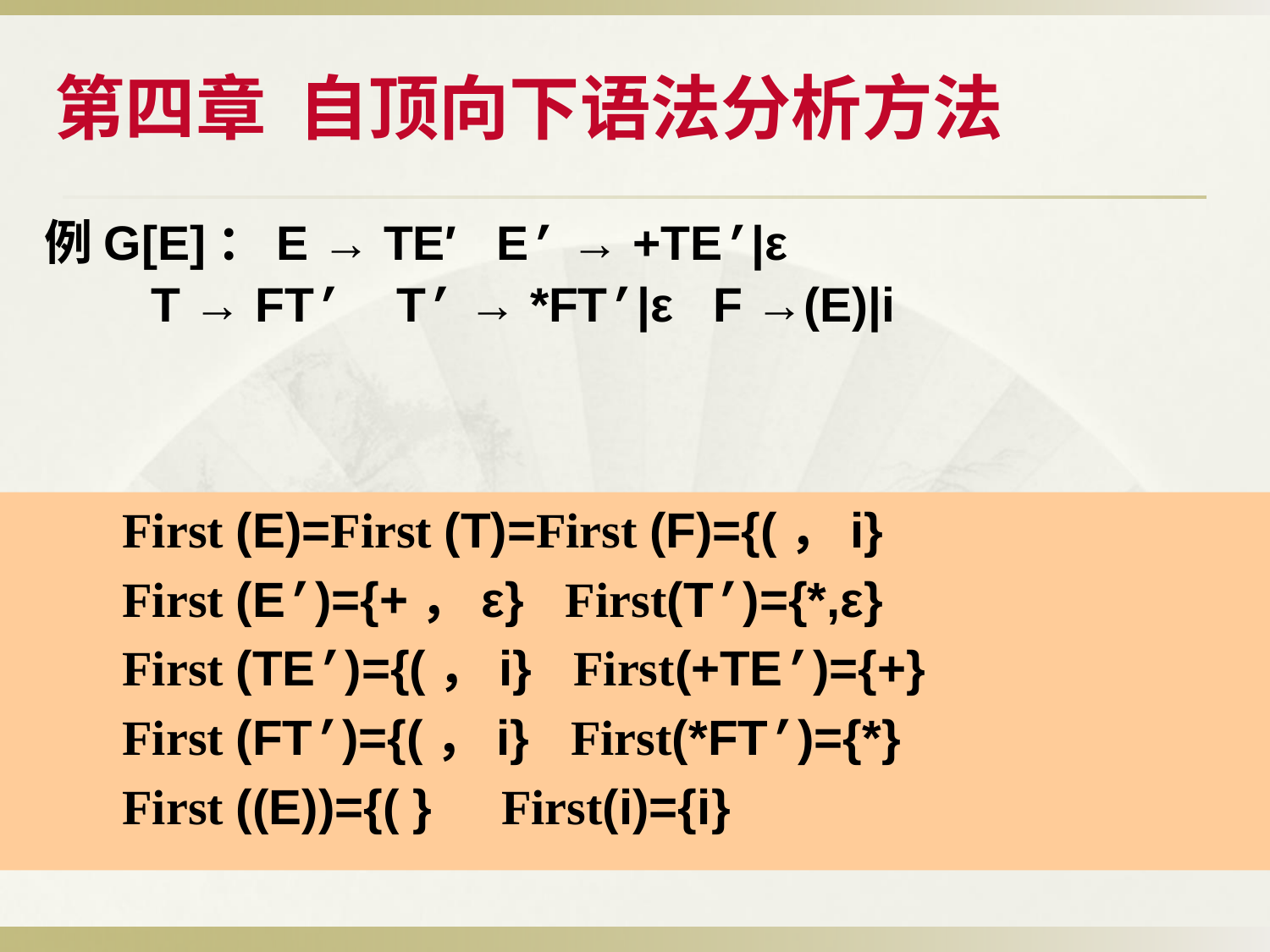

例G[E]：E → TE′   E’ → +TE’|ε
        T → FT’    T’ → *FT’|ε   F →(E)|i

第四章  自顶向下语法分析方法
        First (E)=First (T)=First (F)={(，i}
        First (E’)={+，ε}   First(T’)={*,ε}
        First (TE’)={(，i}   First(+TE’)={+}
        First (FT’)={(，i}   First(*FT’)={*}
        First ((E))={( }     First(i)={i}